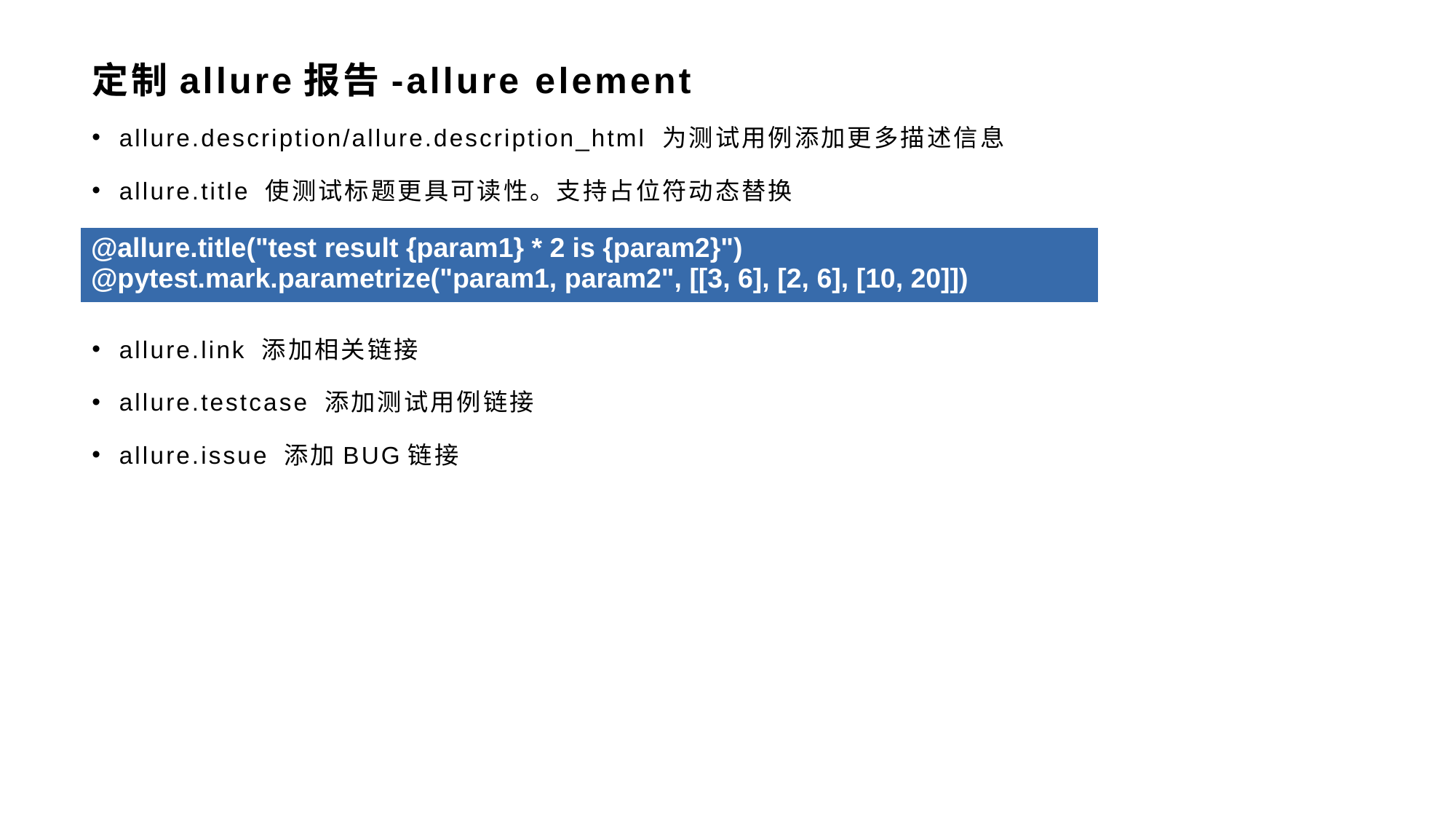

# 定制allure报告-allure element
allure.description/allure.description_html 为测试用例添加更多描述信息
allure.title 使测试标题更具可读性。支持占位符动态替换

allure.link 添加相关链接
allure.testcase 添加测试用例链接
allure.issue 添加BUG链接
| @allure.title("test result {param1} \* 2 is {param2}") @pytest.mark.parametrize("param1, param2", [[3, 6], [2, 6], [10, 20]]) |
| --- |